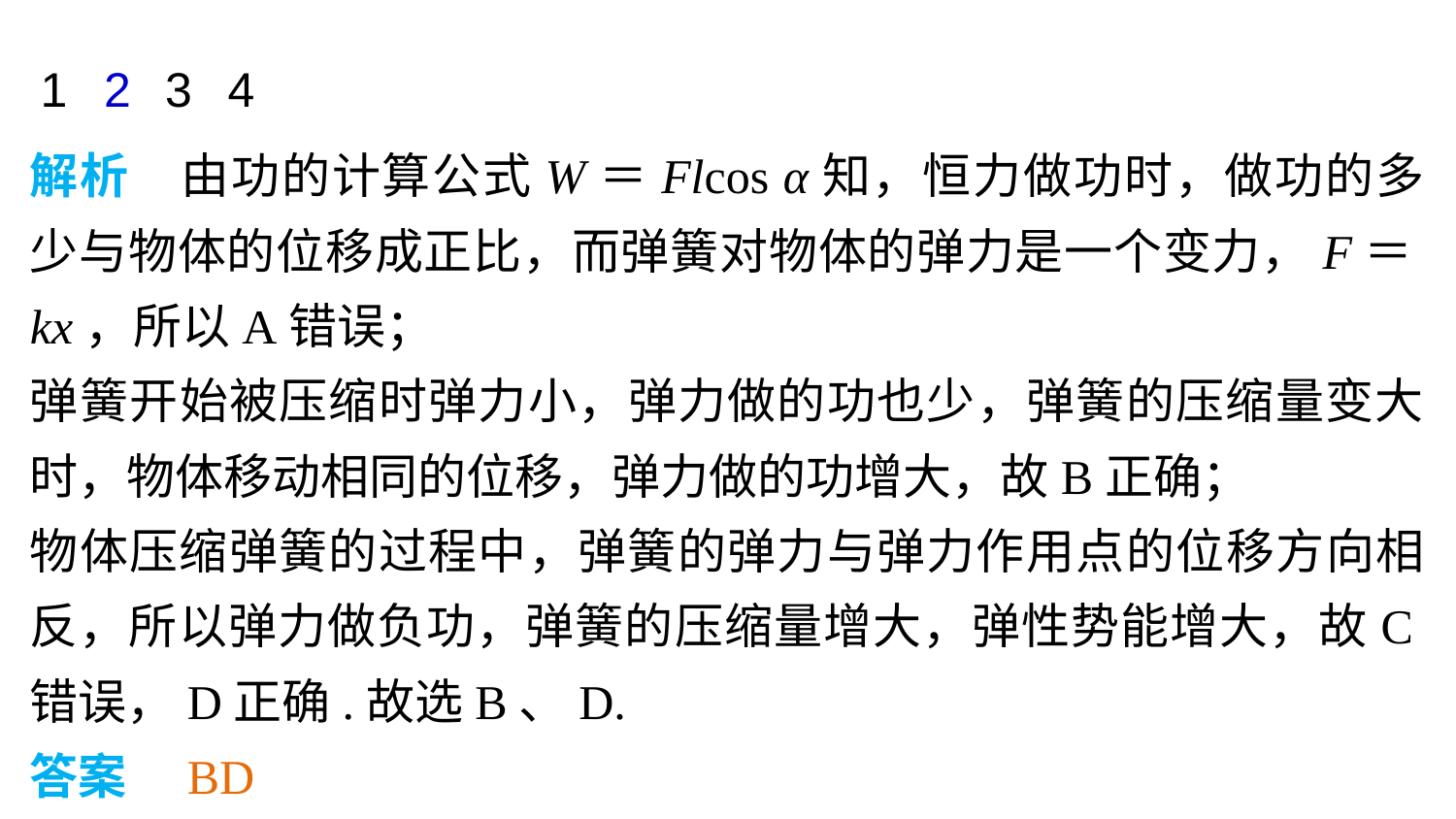

1
2
3
4
解析　由功的计算公式W＝Flcos α知，恒力做功时，做功的多少与物体的位移成正比，而弹簧对物体的弹力是一个变力，F＝kx，所以A错误；
弹簧开始被压缩时弹力小，弹力做的功也少，弹簧的压缩量变大时，物体移动相同的位移，弹力做的功增大，故B正确；
物体压缩弹簧的过程中，弹簧的弹力与弹力作用点的位移方向相反，所以弹力做负功，弹簧的压缩量增大，弹性势能增大，故C错误，D正确.故选B、D.
答案　BD